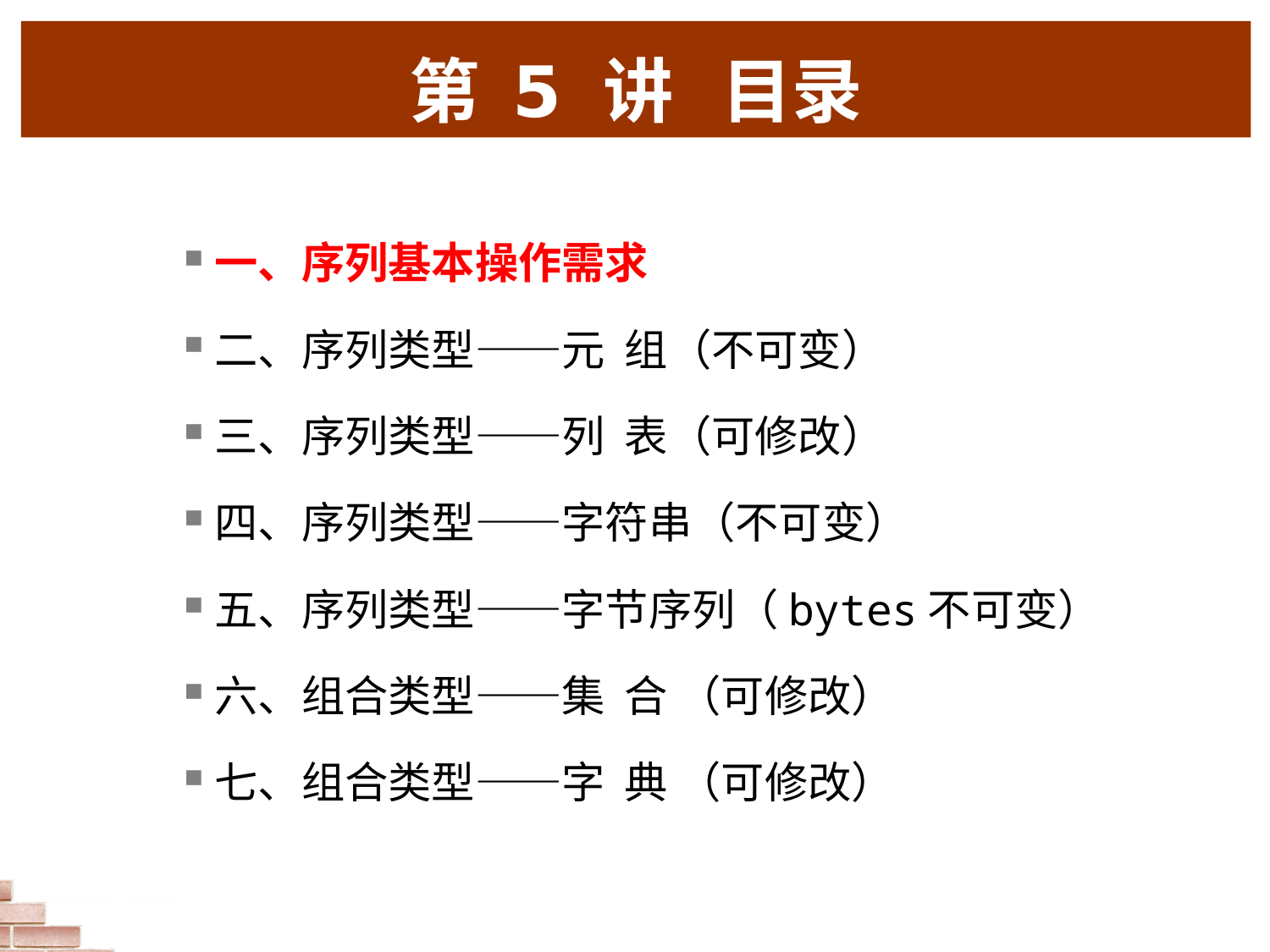

第 5 讲   目录
一、序列基本操作需求
二、序列类型——元  组（不可变）
三、序列类型——列  表（可修改）
四、序列类型——字符串（不可变）
五、序列类型——字节序列（bytes不可变）
六、组合类型——集  合 （可修改）
七、组合类型——字  典 （可修改）